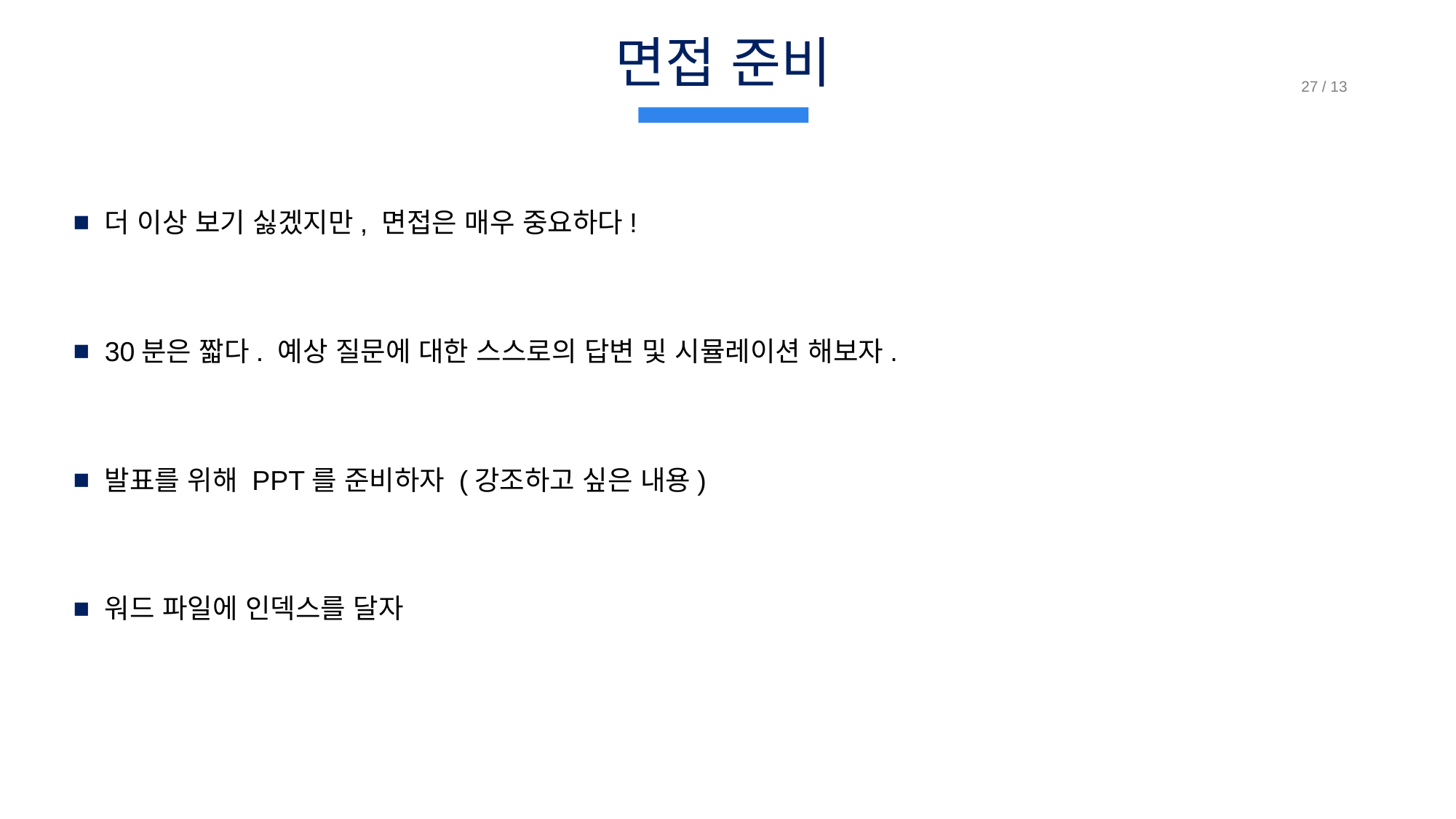

# 면접 준비
더 이상 보기 싫겠지만, 면접은 매우 중요하다!

30분은 짧다. 예상 질문에 대한 스스로의 답변 및 시뮬레이션 해보자.

발표를 위해 PPT를 준비하자 (강조하고 싶은 내용)

워드 파일에 인덱스를 달자